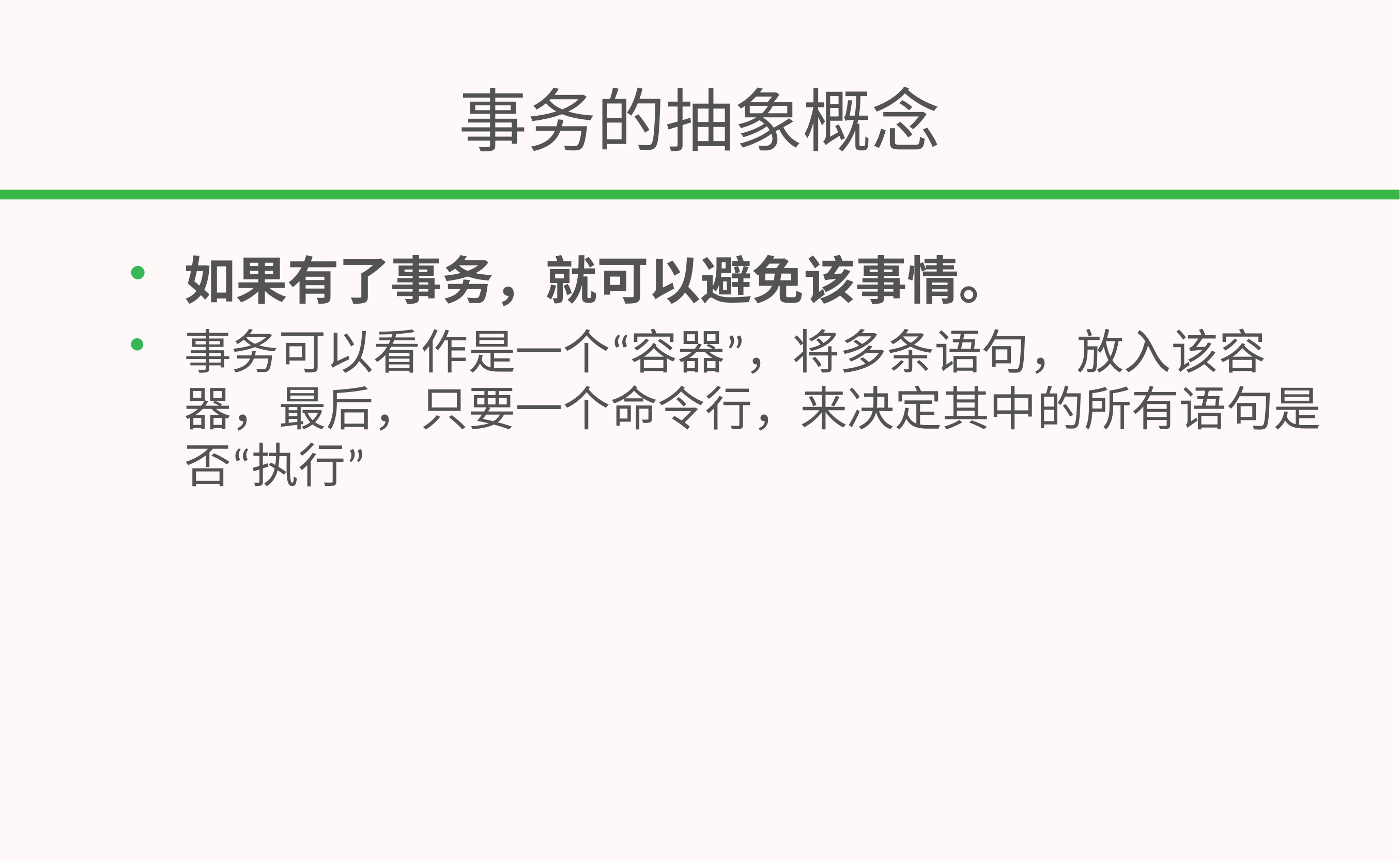

# 事务的抽象概念
如果有了事务，就可以避免该事情。
事务可以看作是一个“容器”，将多条语句，放入该容器，最后，只要一个命令行，来决定其中的所有语句是否“执行”